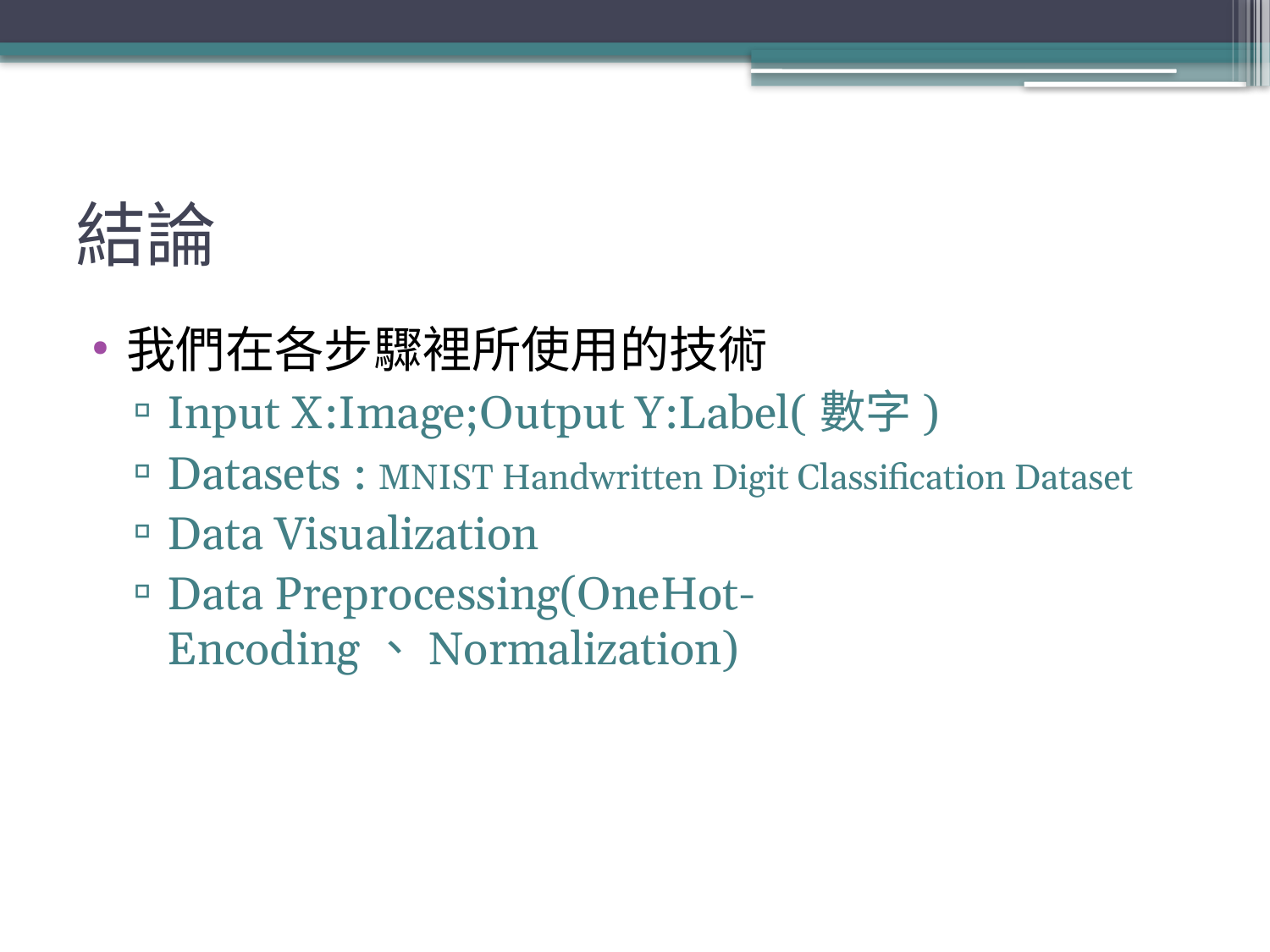

# 結論
我們在各步驟裡所使用的技術
Input X:Image;Output Y:Label(數字)
Datasets : MNIST Handwritten Digit Classification Dataset
Data Visualization
Data Preprocessing(OneHot-Encoding、Normalization)